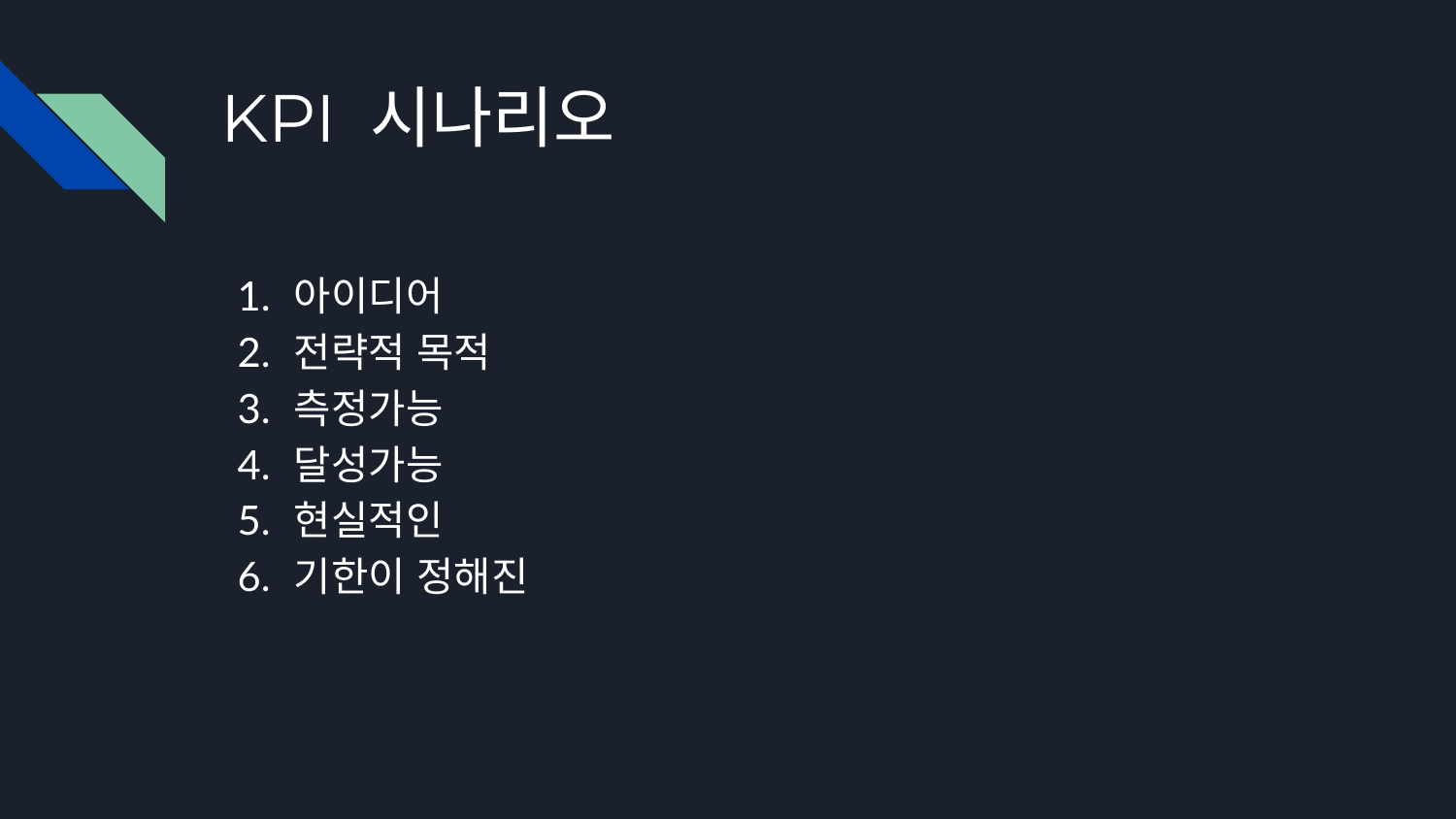

# KPI 시나리오
아이디어
전략적 목적
측정가능
달성가능
현실적인
기한이 정해진